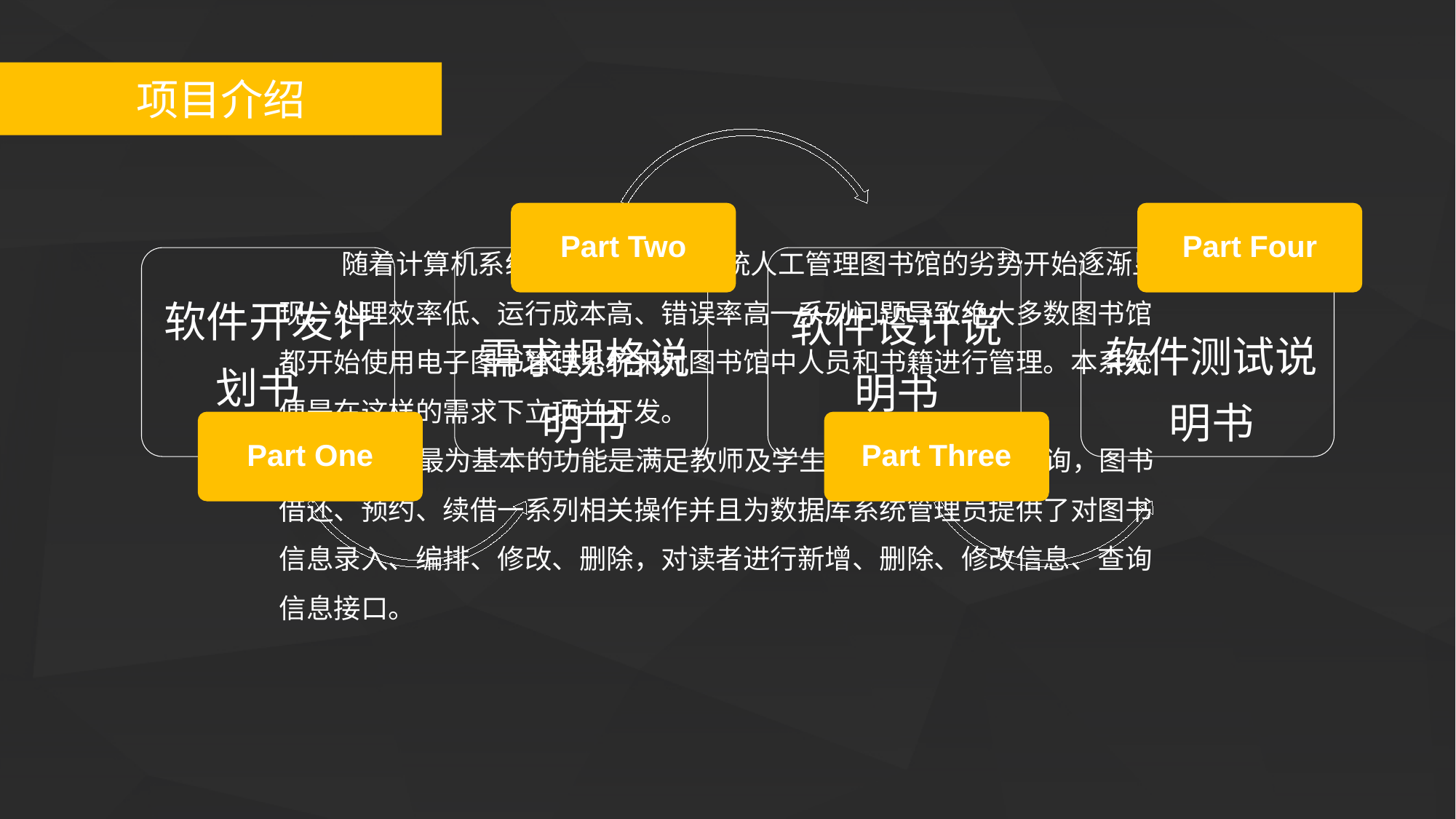

项目介绍

Part Two
Part Four
         随着计算机系统的广泛使用，传统人工管理图书馆的劣势开始逐渐显现，处理效率低、运行成本高、错误率高一系列问题导致绝大多数图书馆都开始使用电子图书管理系统来对图书馆中人员和书籍进行管理。本系统便是在这样的需求下立项并开发。
        本系统最为基本的功能是满足教师及学生自行注册，信息查询，图书借还、预约、续借一系列相关操作并且为数据库系统管理员提供了对图书信息录入、编排、修改、删除，对读者进行新增、删除、修改信息、查询信息接口。

软件开发计划书
软件设计说明书

软件测试说明书
需求规格说明书
Part One
Part Three